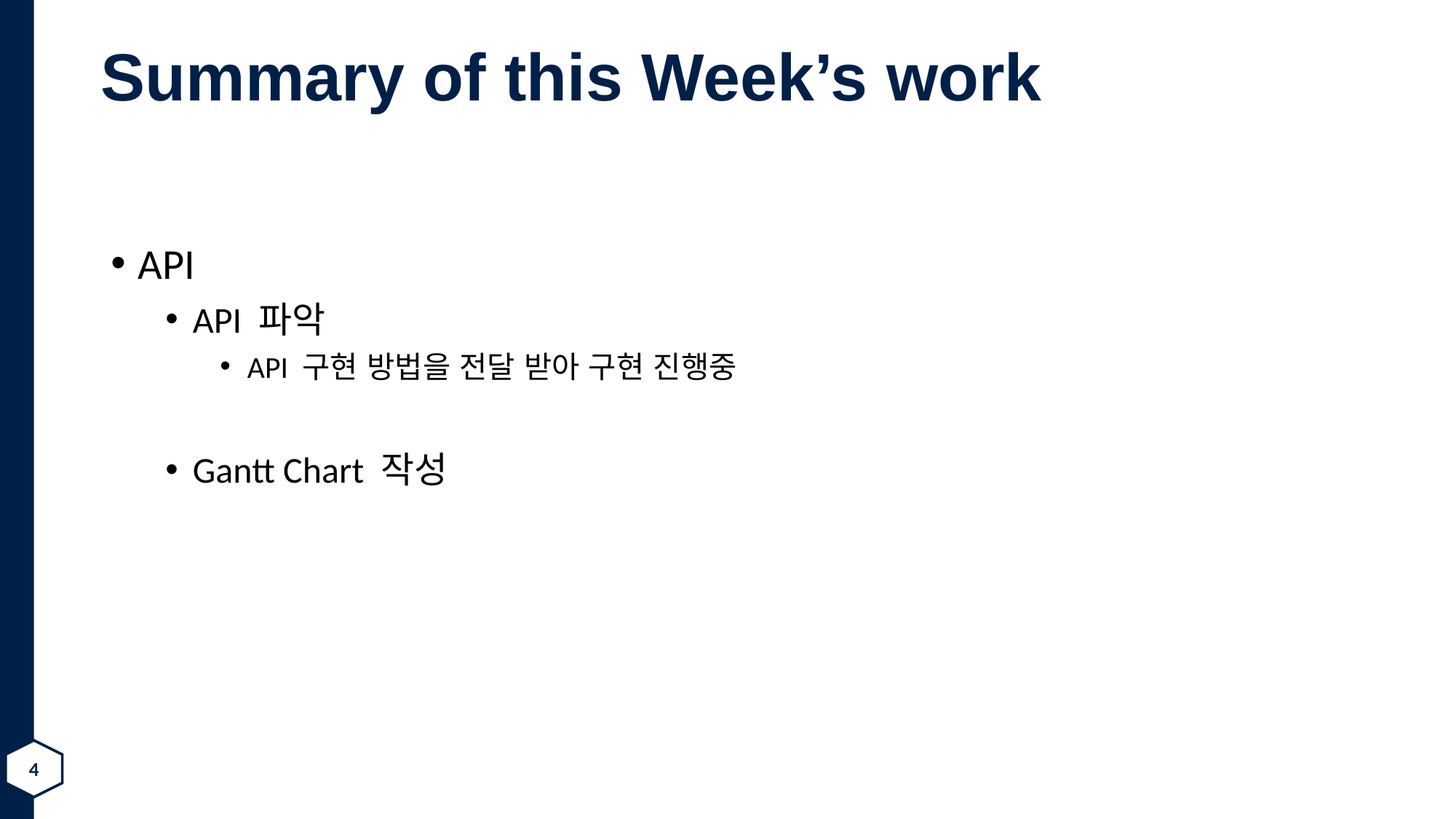

# Summary of this Week’s work

API
API 파악
API 구현 방법을 전달 받아 구현 진행중

Gantt Chart 작성